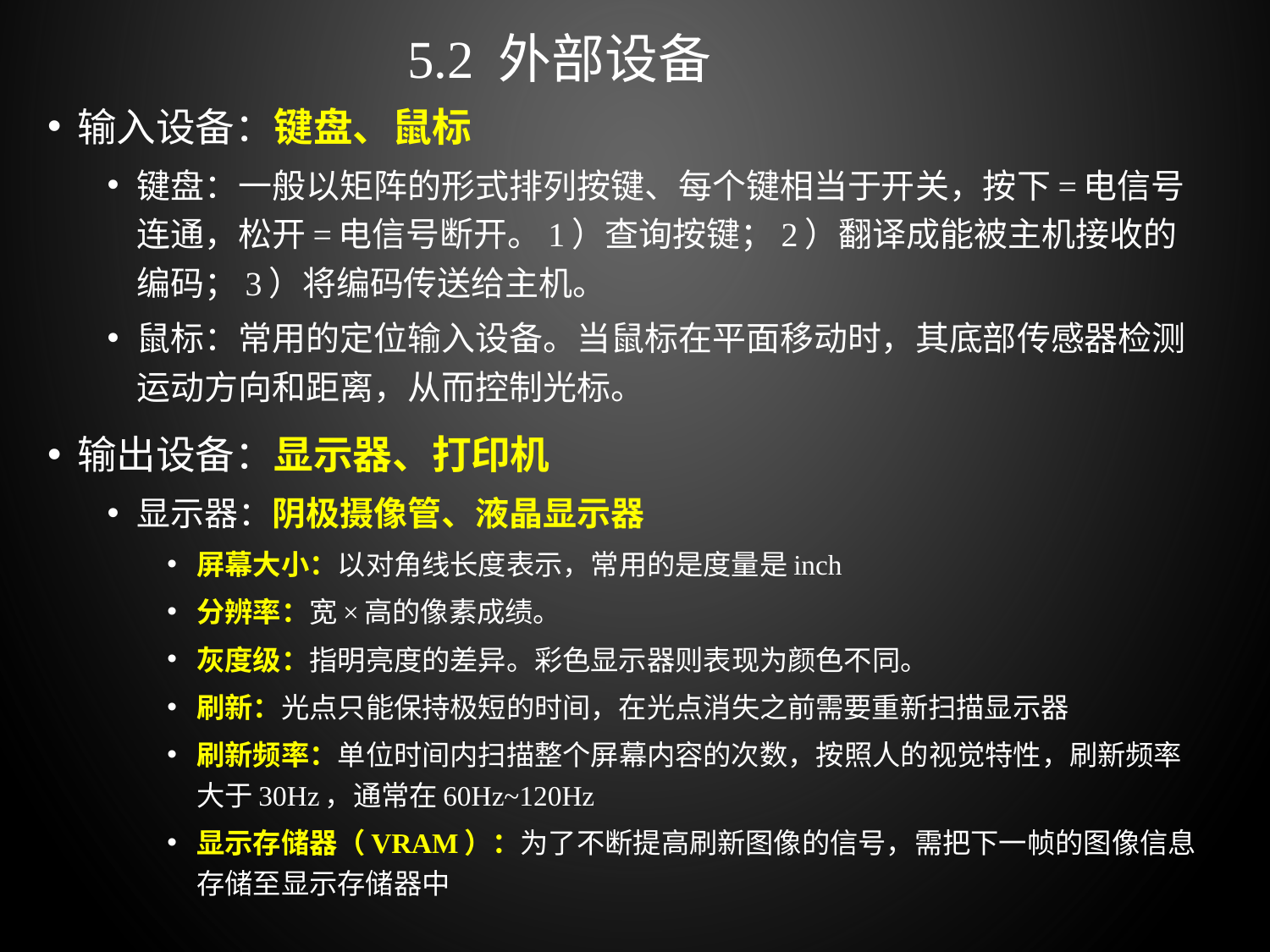

# 5.2 外部设备
输入设备：键盘、鼠标
键盘：一般以矩阵的形式排列按键、每个键相当于开关，按下=电信号连通，松开=电信号断开。1）查询按键；2）翻译成能被主机接收的编码；3）将编码传送给主机。
鼠标：常用的定位输入设备。当鼠标在平面移动时，其底部传感器检测运动方向和距离，从而控制光标。
输出设备：显示器、打印机
显示器：阴极摄像管、液晶显示器
屏幕大小：以对角线长度表示，常用的是度量是inch
分辨率：宽×高的像素成绩。
灰度级：指明亮度的差异。彩色显示器则表现为颜色不同。
刷新：光点只能保持极短的时间，在光点消失之前需要重新扫描显示器
刷新频率：单位时间内扫描整个屏幕内容的次数，按照人的视觉特性，刷新频率大于30Hz，通常在60Hz~120Hz
显示存储器（VRAM）：为了不断提高刷新图像的信号，需把下一帧的图像信息存储至显示存储器中